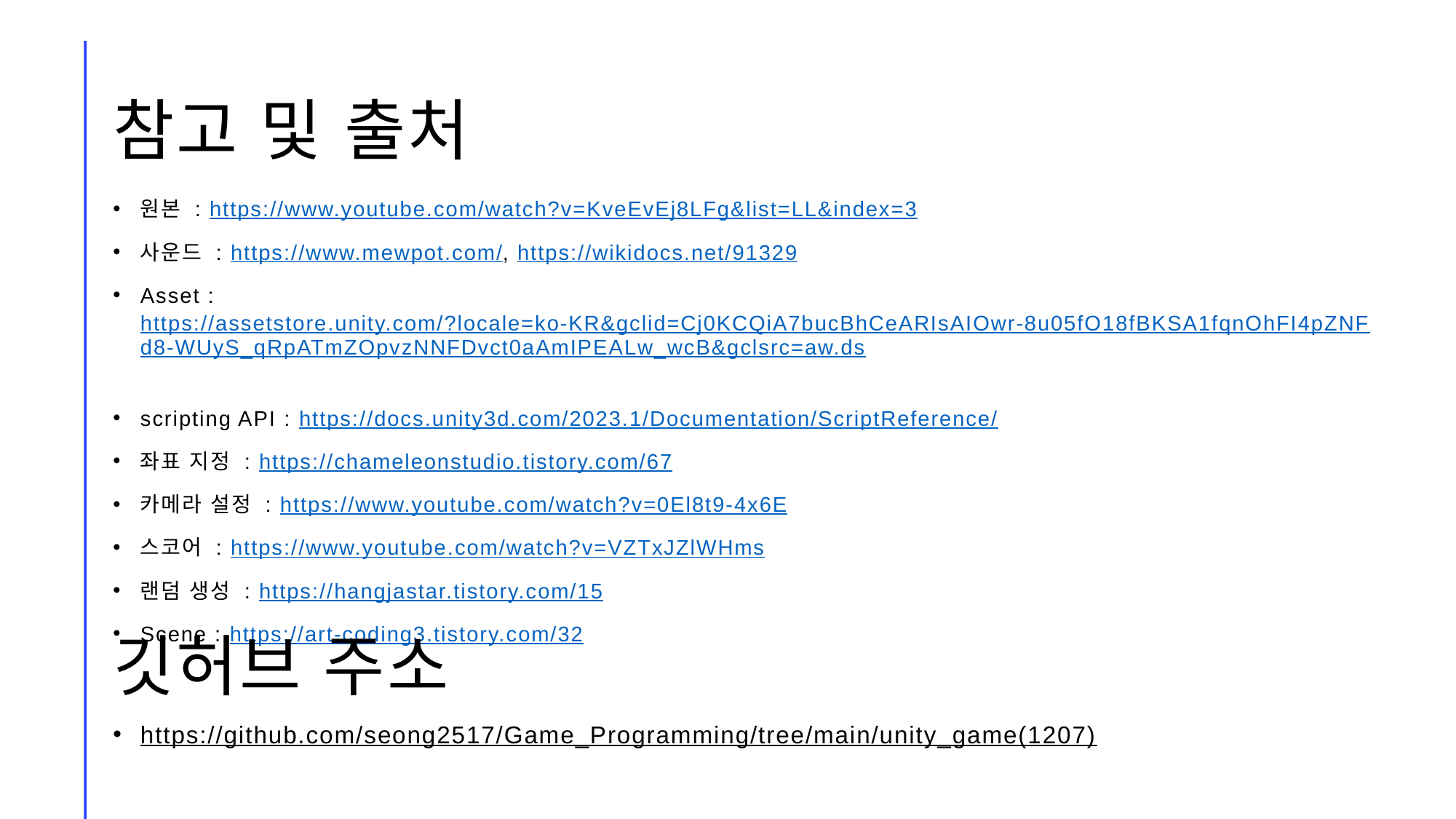

# 참고 및 출처
원본 : https://www.youtube.com/watch?v=KveEvEj8LFg&list=LL&index=3
사운드 : https://www.mewpot.com/, https://wikidocs.net/91329
Asset : https://assetstore.unity.com/?locale=ko-KR&gclid=Cj0KCQiA7bucBhCeARIsAIOwr-8u05fO18fBKSA1fqnOhFI4pZNFd8-WUyS_qRpATmZOpvzNNFDvct0aAmIPEALw_wcB&gclsrc=aw.ds
scripting API : https://docs.unity3d.com/2023.1/Documentation/ScriptReference/
좌표 지정 : https://chameleonstudio.tistory.com/67
카메라 설정 : https://www.youtube.com/watch?v=0El8t9-4x6E
스코어 : https://www.youtube.com/watch?v=VZTxJZlWHms
랜덤 생성 : https://hangjastar.tistory.com/15
Scene : https://art-coding3.tistory.com/32

깃허브 주소
https://github.com/seong2517/Game_Programming/tree/main/unity_game(1207)